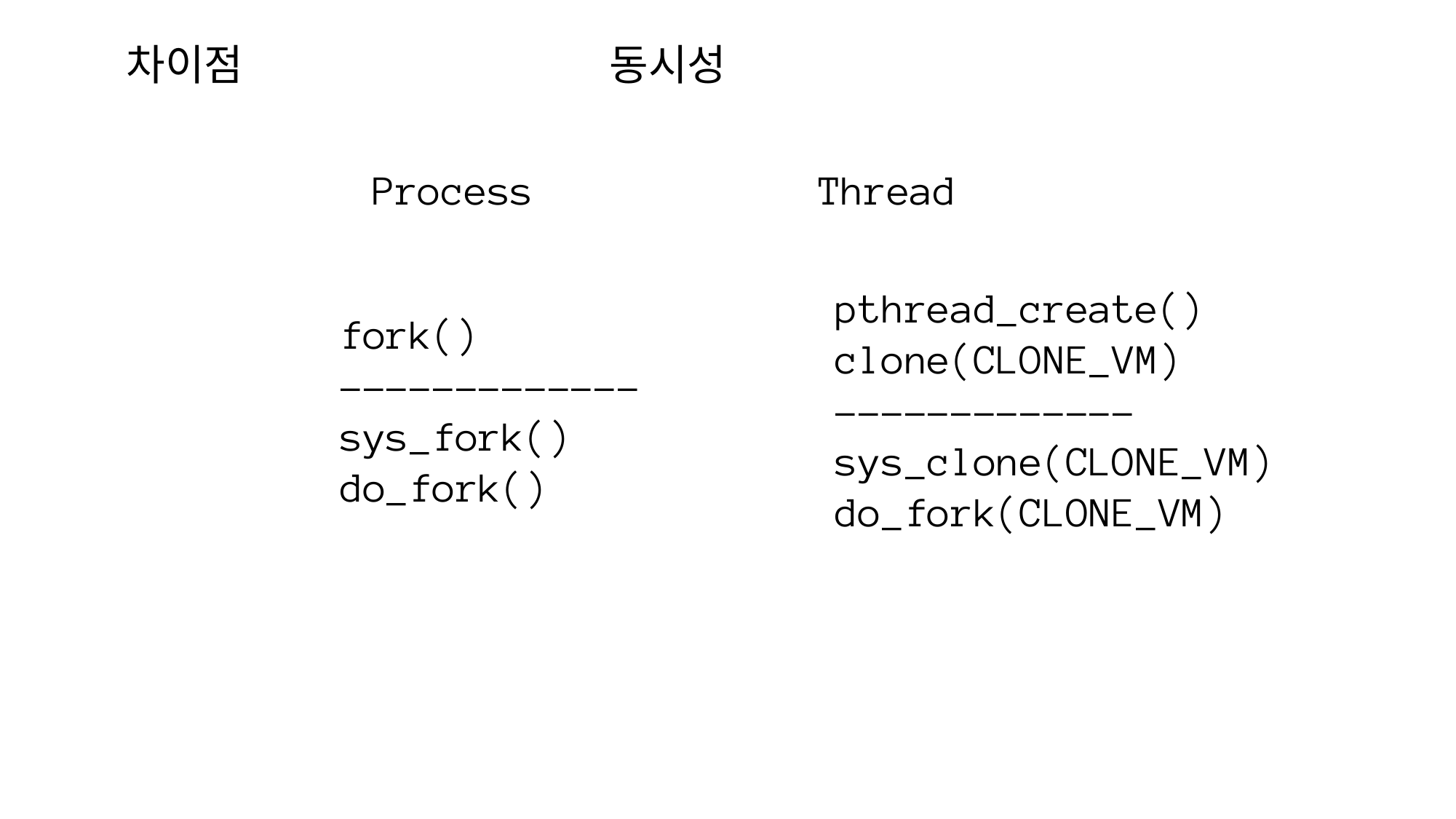

차이점
동시성
Process
Thread
pthread_create()
clone(CLONE_VM)
-------------
sys_clone(CLONE_VM)
do_fork(CLONE_VM)
fork()
-------------
sys_fork()
do_fork()